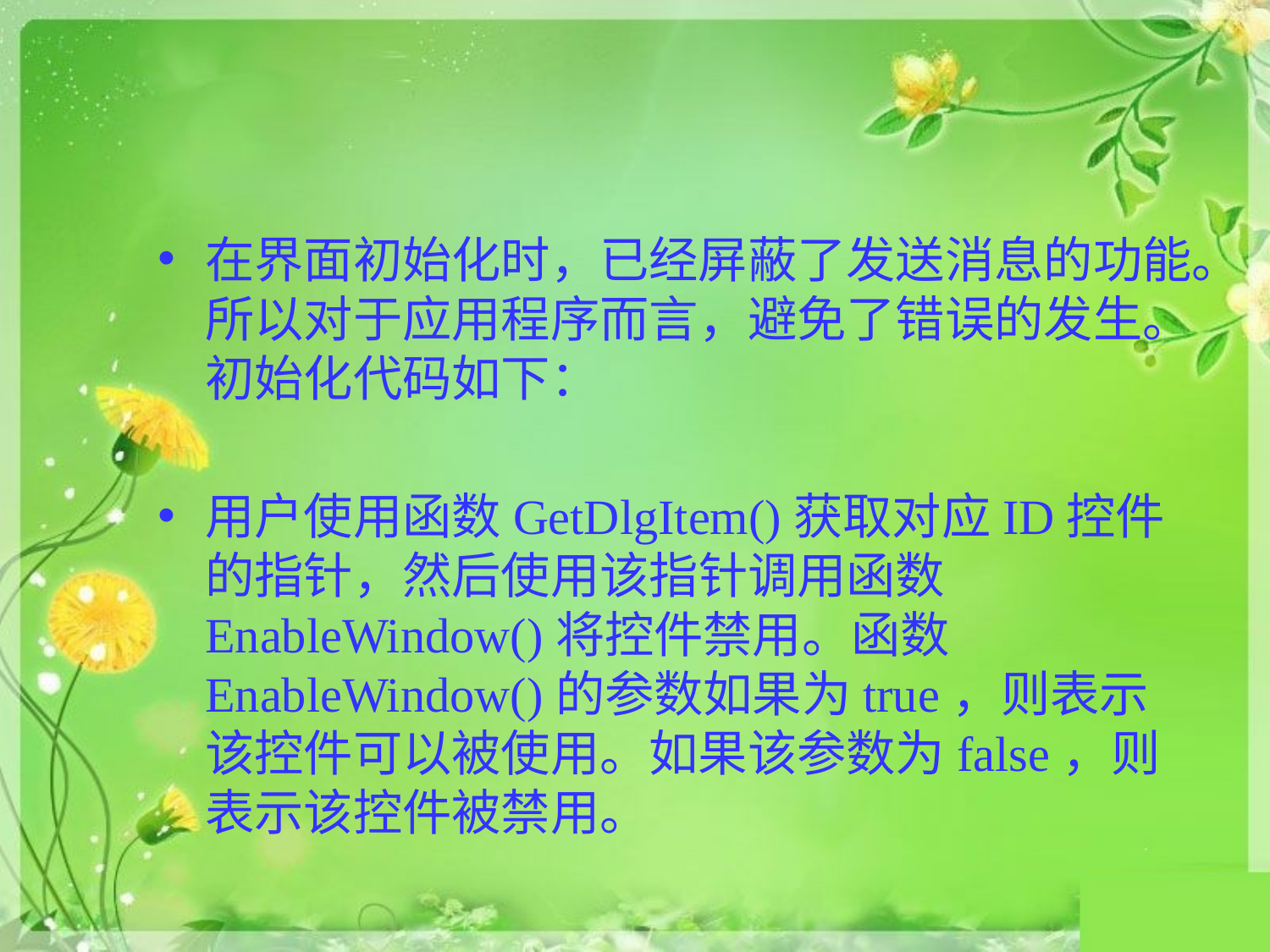

#
在界面初始化时，已经屏蔽了发送消息的功能。所以对于应用程序而言，避免了错误的发生。初始化代码如下：

用户使用函数GetDlgItem()获取对应ID控件的指针，然后使用该指针调用函数EnableWindow()将控件禁用。函数EnableWindow()的参数如果为true，则表示该控件可以被使用。如果该参数为false，则表示该控件被禁用。